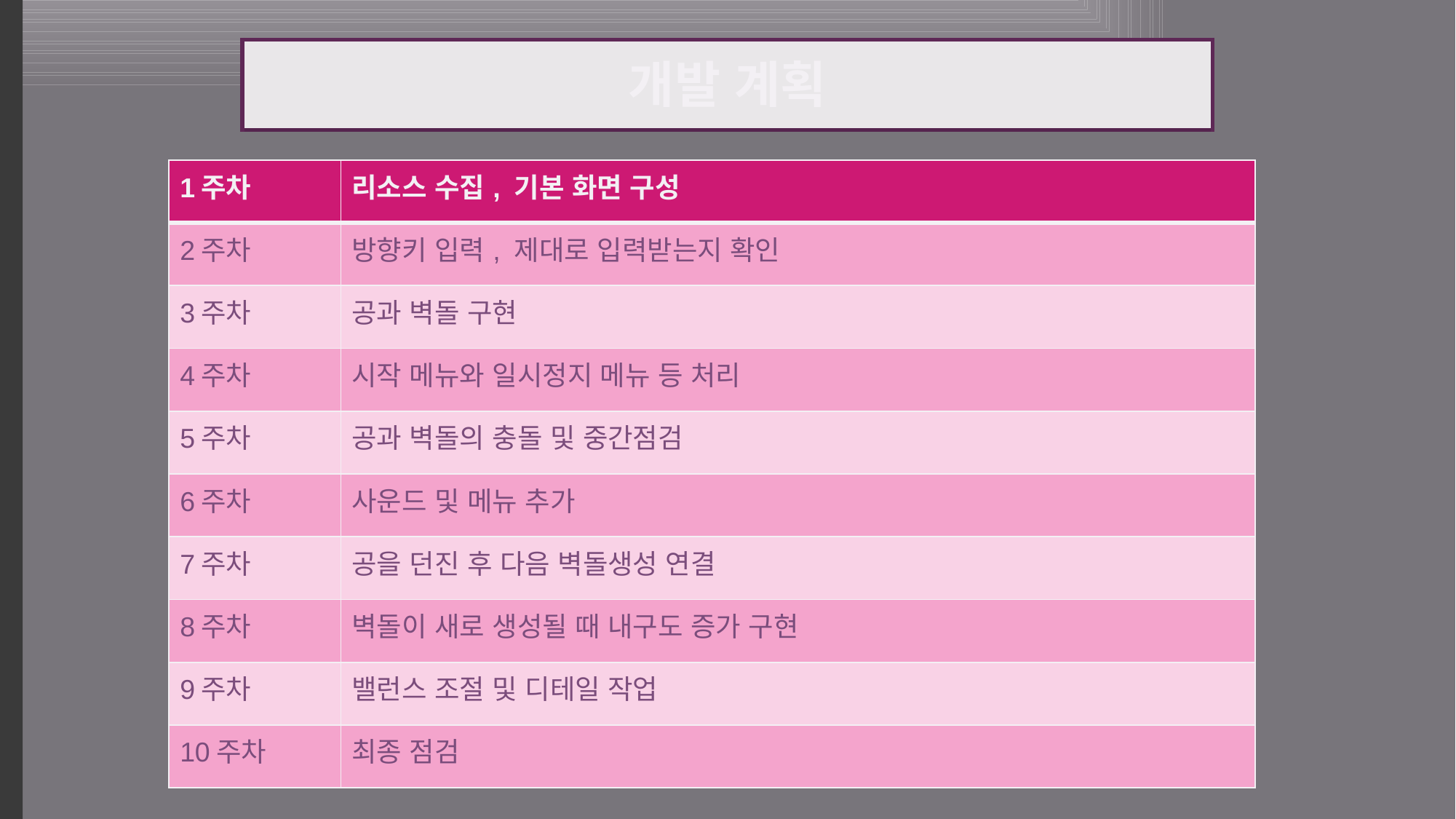

| 개발 계획 |
| --- |
| 1주차 | 리소스 수집, 기본 화면 구성 |
| --- | --- |
| 2주차 | 방향키 입력, 제대로 입력받는지 확인 |
| 3주차 | 공과 벽돌 구현 |
| 4주차 | 시작 메뉴와 일시정지 메뉴 등 처리 |
| 5주차 | 공과 벽돌의 충돌 및 중간점검 |
| 6주차 | 사운드 및 메뉴 추가 |
| 7주차 | 공을 던진 후 다음 벽돌생성 연결 |
| 8주차 | 벽돌이 새로 생성될 때 내구도 증가 구현 |
| 9주차 | 밸런스 조절 및 디테일 작업 |
| 10주차 | 최종 점검 |